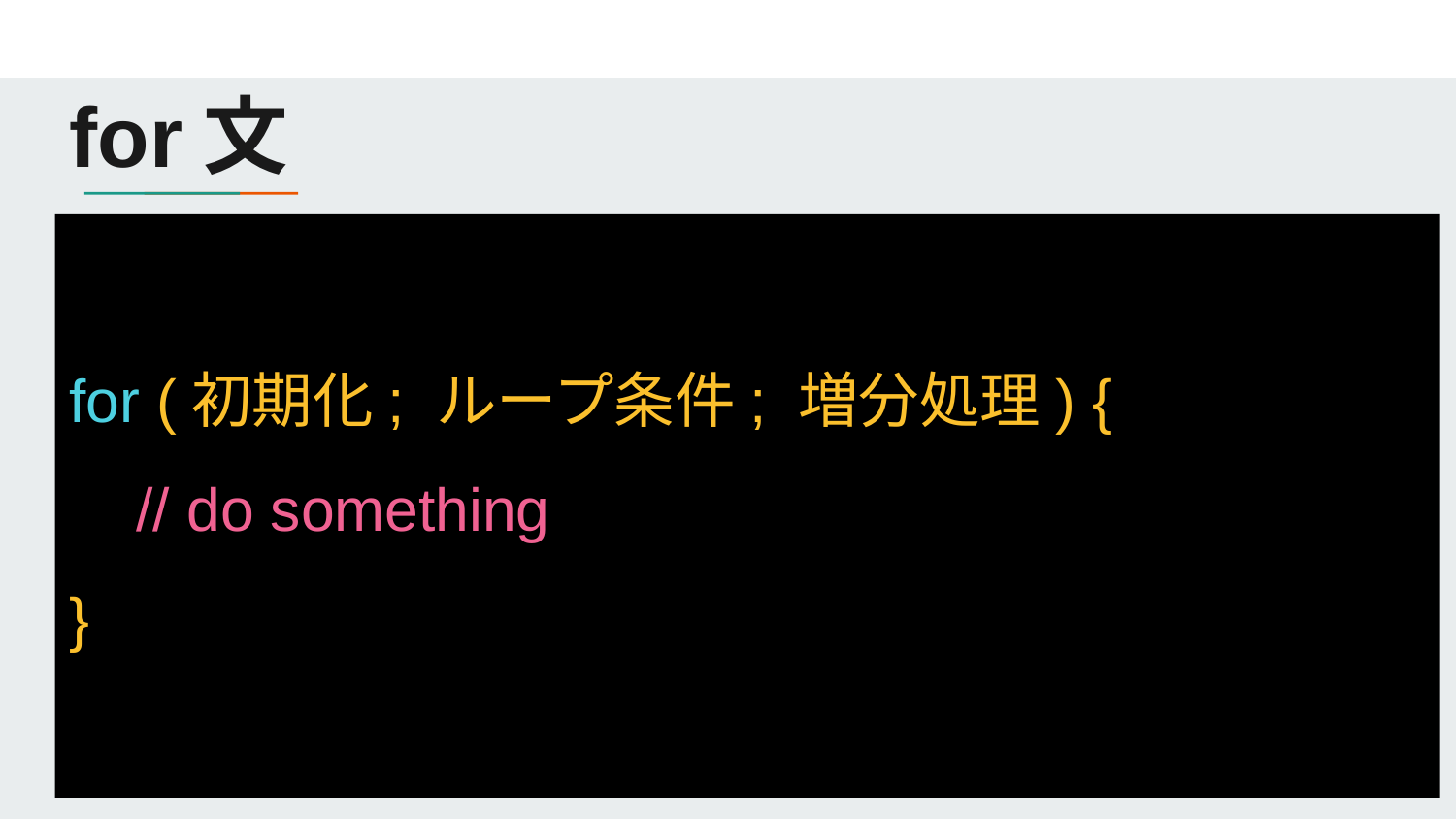

# for文
for (初期化; ループ条件; 増分処理) {
    // do something
}